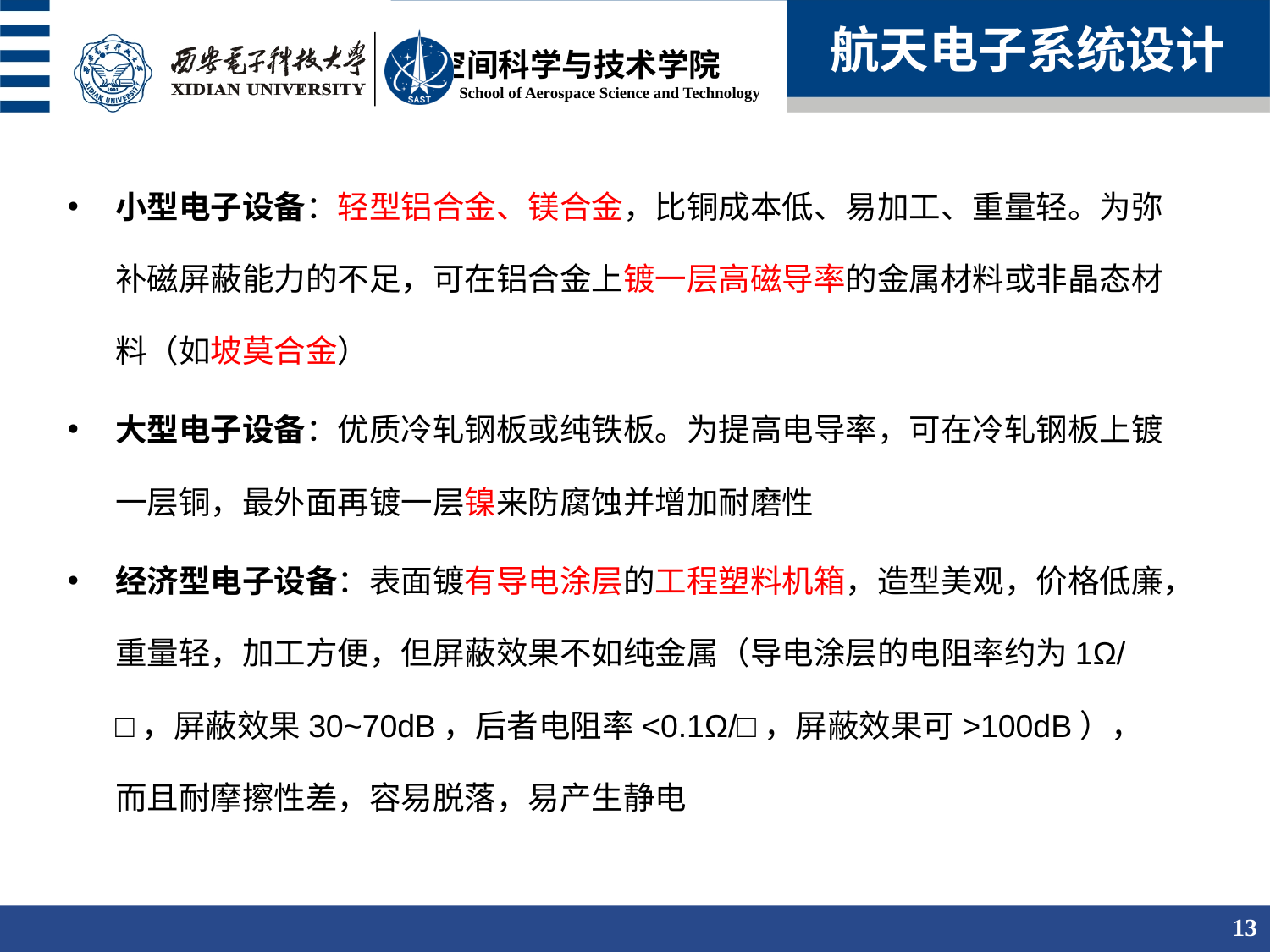

航天电子系统设计
小型电子设备：轻型铝合金、镁合金，比铜成本低、易加工、重量轻。为弥补磁屏蔽能力的不足，可在铝合金上镀一层高磁导率的金属材料或非晶态材料（如坡莫合金）
大型电子设备：优质冷轧钢板或纯铁板。为提高电导率，可在冷轧钢板上镀一层铜，最外面再镀一层镍来防腐蚀并增加耐磨性
经济型电子设备：表面镀有导电涂层的工程塑料机箱，造型美观，价格低廉，重量轻，加工方便，但屏蔽效果不如纯金属（导电涂层的电阻率约为1Ω/□，屏蔽效果30~70dB，后者电阻率<0.1Ω/□，屏蔽效果可>100dB），而且耐摩擦性差，容易脱落，易产生静电